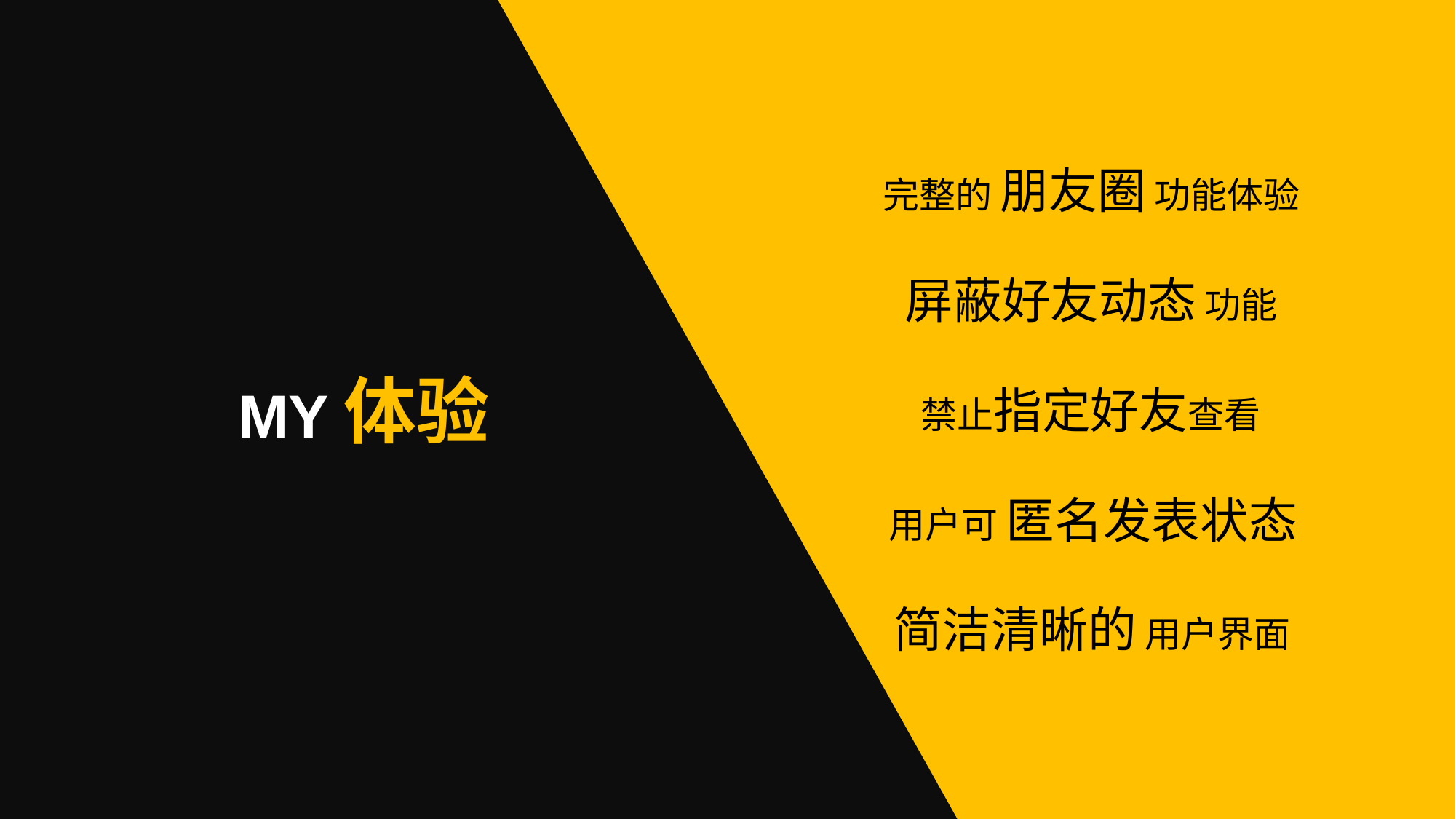

完整的 朋友圈 功能体验
屏蔽好友动态 功能
MY体验
禁止指定好友查看

用户可 匿名发表状态
简洁清晰的 用户界面